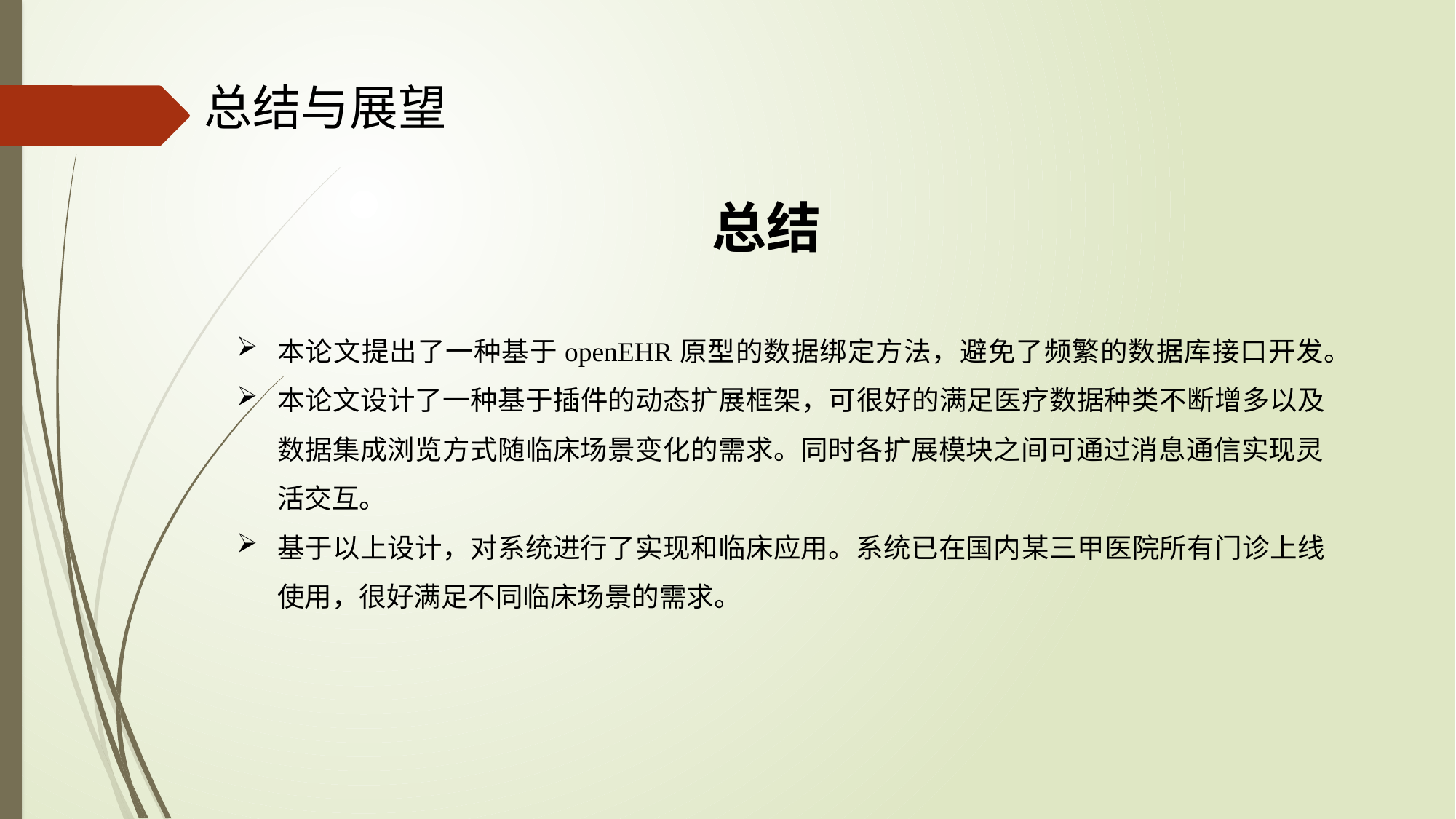

总结与展望
总结
本论文提出了一种基于openEHR原型的数据绑定方法，避免了频繁的数据库接口开发。
本论文设计了一种基于插件的动态扩展框架，可很好的满足医疗数据种类不断增多以及数据集成浏览方式随临床场景变化的需求。同时各扩展模块之间可通过消息通信实现灵活交互。
基于以上设计，对系统进行了实现和临床应用。系统已在国内某三甲医院所有门诊上线使用，很好满足不同临床场景的需求。